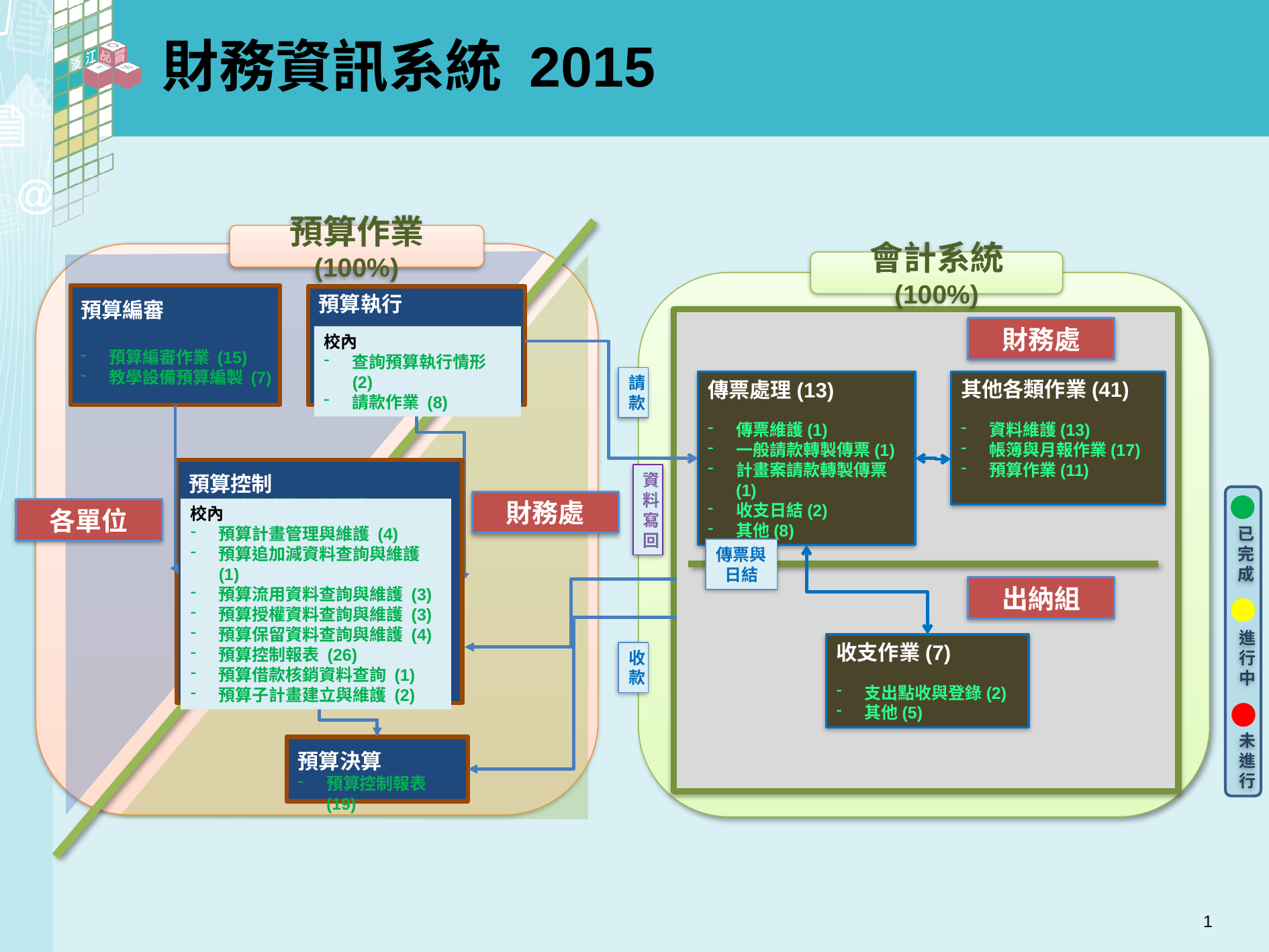

財務資訊系統 2015
預算作業 (100%)

會計系統 (100%)

財務處
請款
其他各類作業(41)

資料維護(13)
帳簿與月報作業(17)
預算作業(11)

傳票處理(13)

傳票維護(1)
一般請款轉製傳票(1)
計畫案請款轉製傳票(1)
收支日結(2)
其他(8)
資料寫回
傳票與日結
出納組
收支作業(7)

支出點收與登錄(2)
其他(5)
收款

預算編審

預算編審作業 (15)
教學設備預算編製 (7)
預算執行

查詢預算執行情形 (2)
校內預算請款作業 (8)

校內
查詢預算執行情形 (2)
請款作業 (8)

預算控制
預算計畫管理與維護 (4)
預算追加減資料查詢與維護 (1)
預算流用資料查詢與維護 (3)
預算授權資料查詢與維護 (3)
預算保留資料查詢與維護 (4)
預算控制報表 (26)
預算借款核銷資料查詢 (1)
預算子計畫建立與維護 (2)

已完成

進行中

未進行
財務處
校內
預算計畫管理與維護 (4)
預算追加減資料查詢與維護 (1)
預算流用資料查詢與維護 (3)
預算授權資料查詢與維護 (3)
預算保留資料查詢與維護 (4)
預算控制報表 (26)
預算借款核銷資料查詢 (1)
預算子計畫建立與維護 (2)
各單位

預算決算
預算控制報表 (19)
1